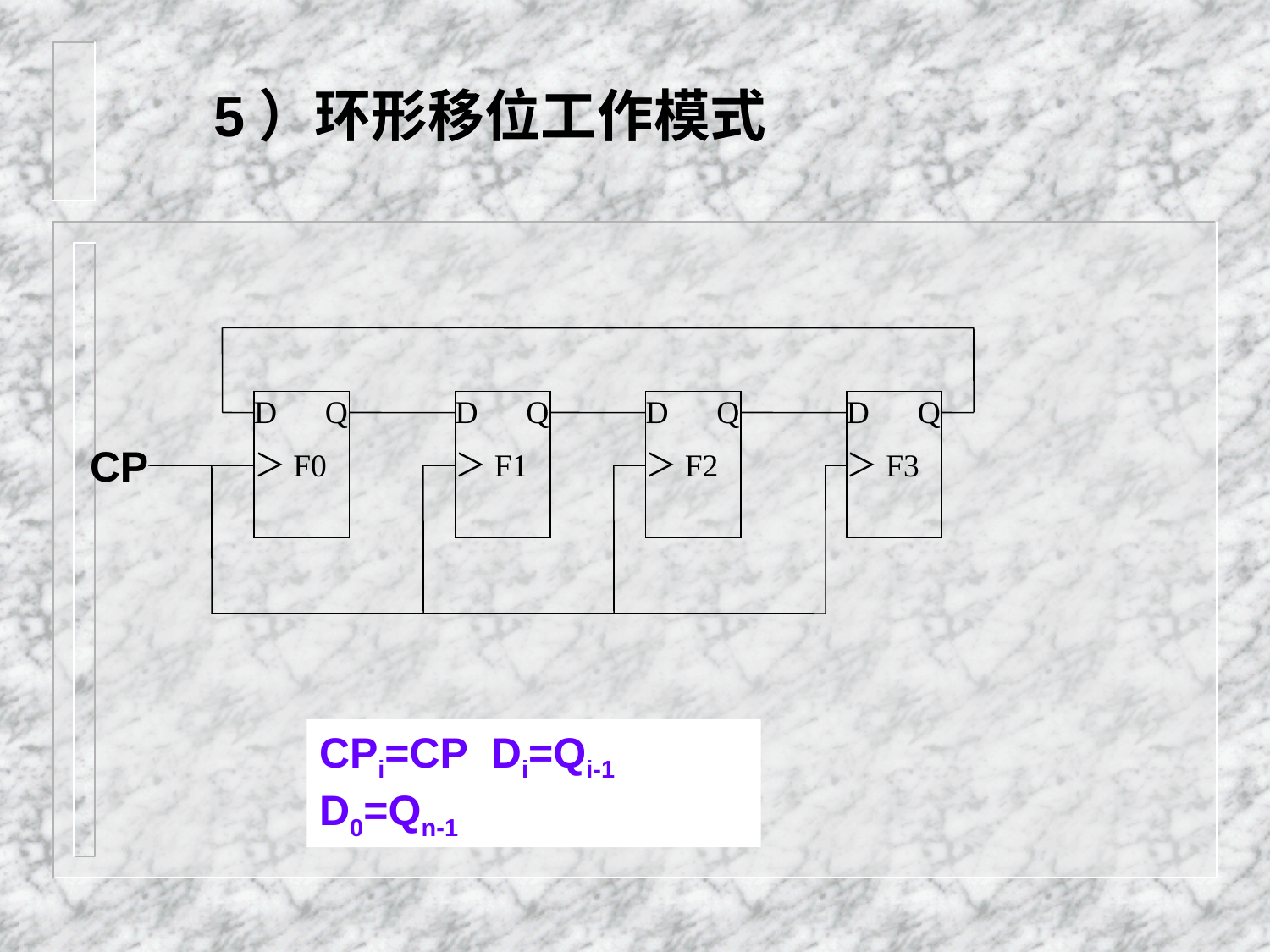

5）环形移位工作模式

D      Q
＞F0

D      Q
＞F1

D      Q
＞F2

D      Q
＞F3

CP

CPi=CP  Di=Qi-1 D0=Qn-1